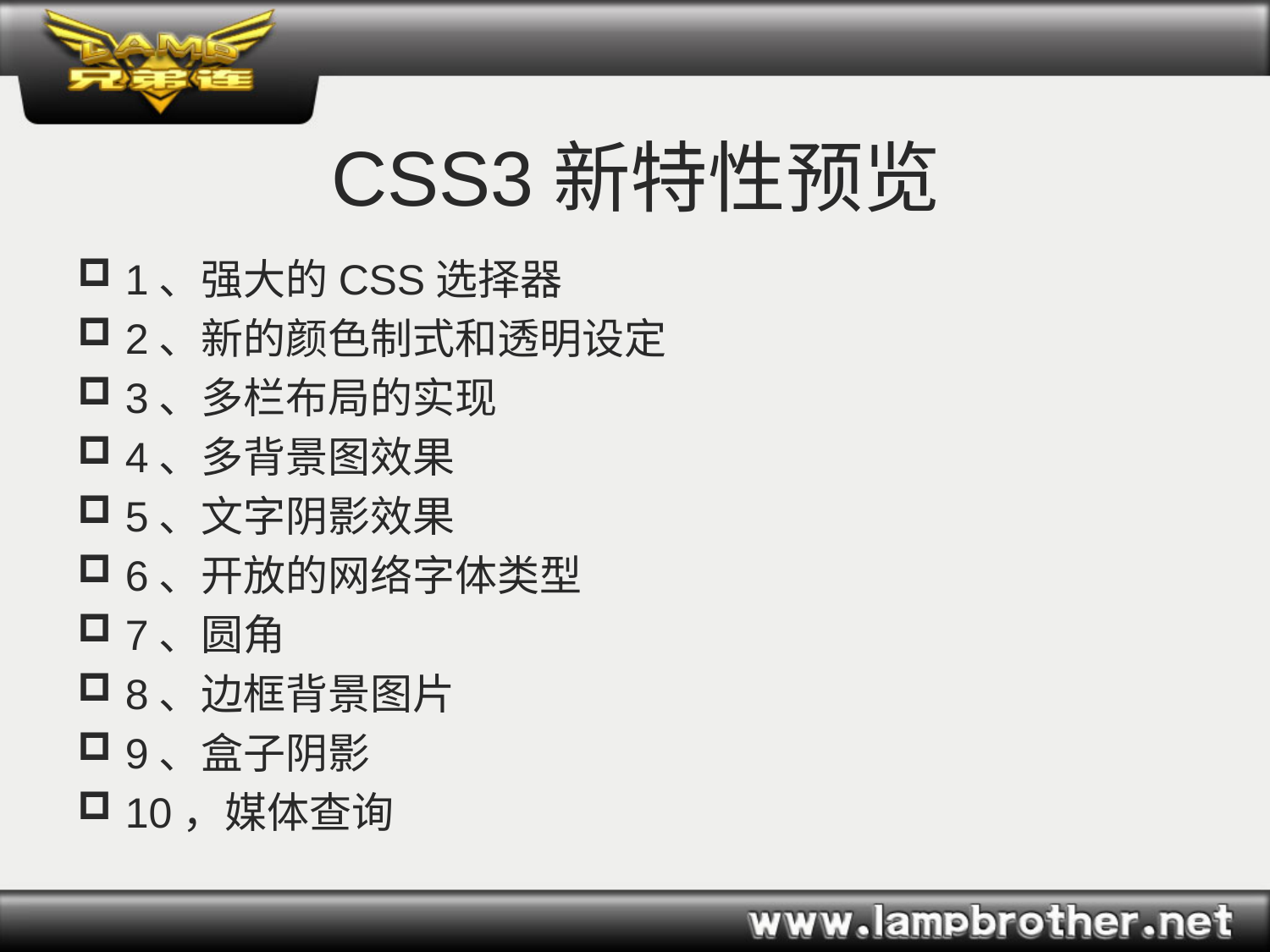

# CSS3新特性预览
1、强大的CSS选择器
2、新的颜色制式和透明设定
3、多栏布局的实现
4、多背景图效果
5、文字阴影效果
6、开放的网络字体类型
7、圆角
8、边框背景图片
9、盒子阴影
10，媒体查询